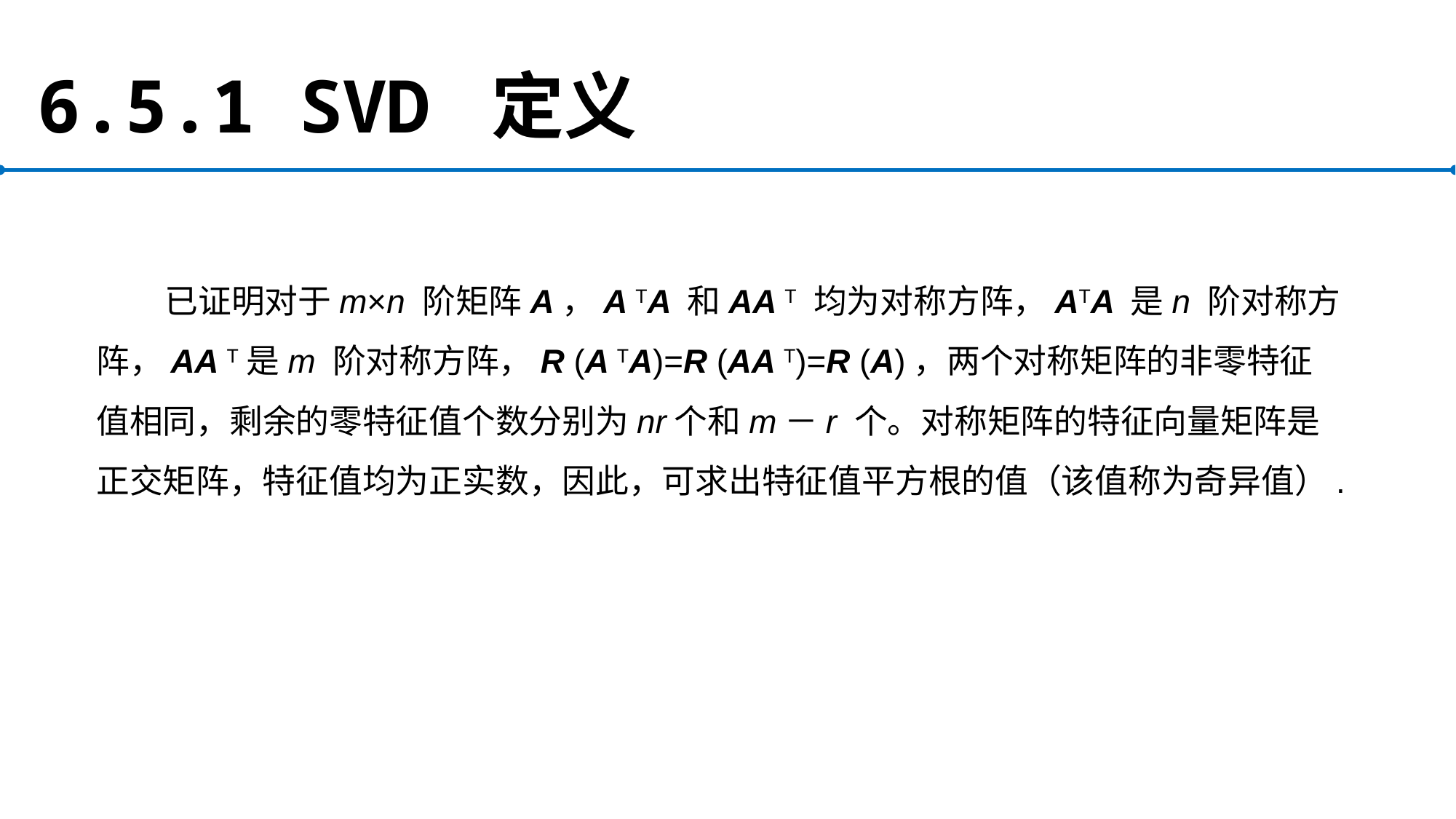

# 6.5.1 SVD 定义
已证明对于m×n 阶矩阵A，A TA 和AA T 均为对称方阵，ATA 是n 阶对称方阵，AA T是m 阶对称方阵，R (A TA)=R (AA T)=R (A)，两个对称矩阵的非零特征值相同，剩余的零特征值个数分别为nr个和m－r 个。对称矩阵的特征向量矩阵是正交矩阵，特征值均为正实数，因此，可求出特征值平方根的值（该值称为奇异值）.